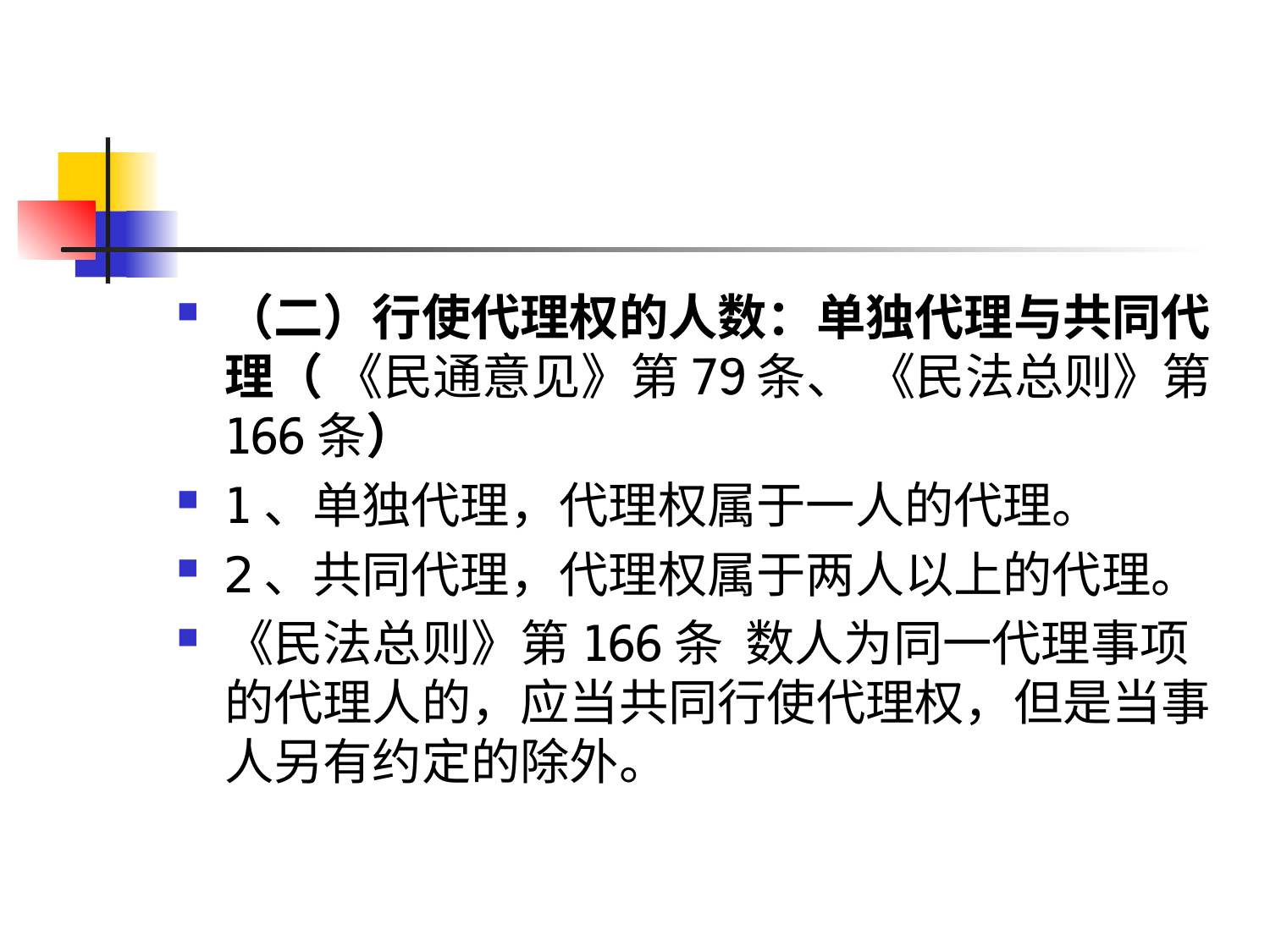

#
（二）行使代理权的人数：单独代理与共同代理（ 《民通意见》第79条、 《民法总则》第166条）
1、单独代理，代理权属于一人的代理。
2、共同代理，代理权属于两人以上的代理。
《民法总则》第166条  数人为同一代理事项的代理人的，应当共同行使代理权，但是当事人另有约定的除外。